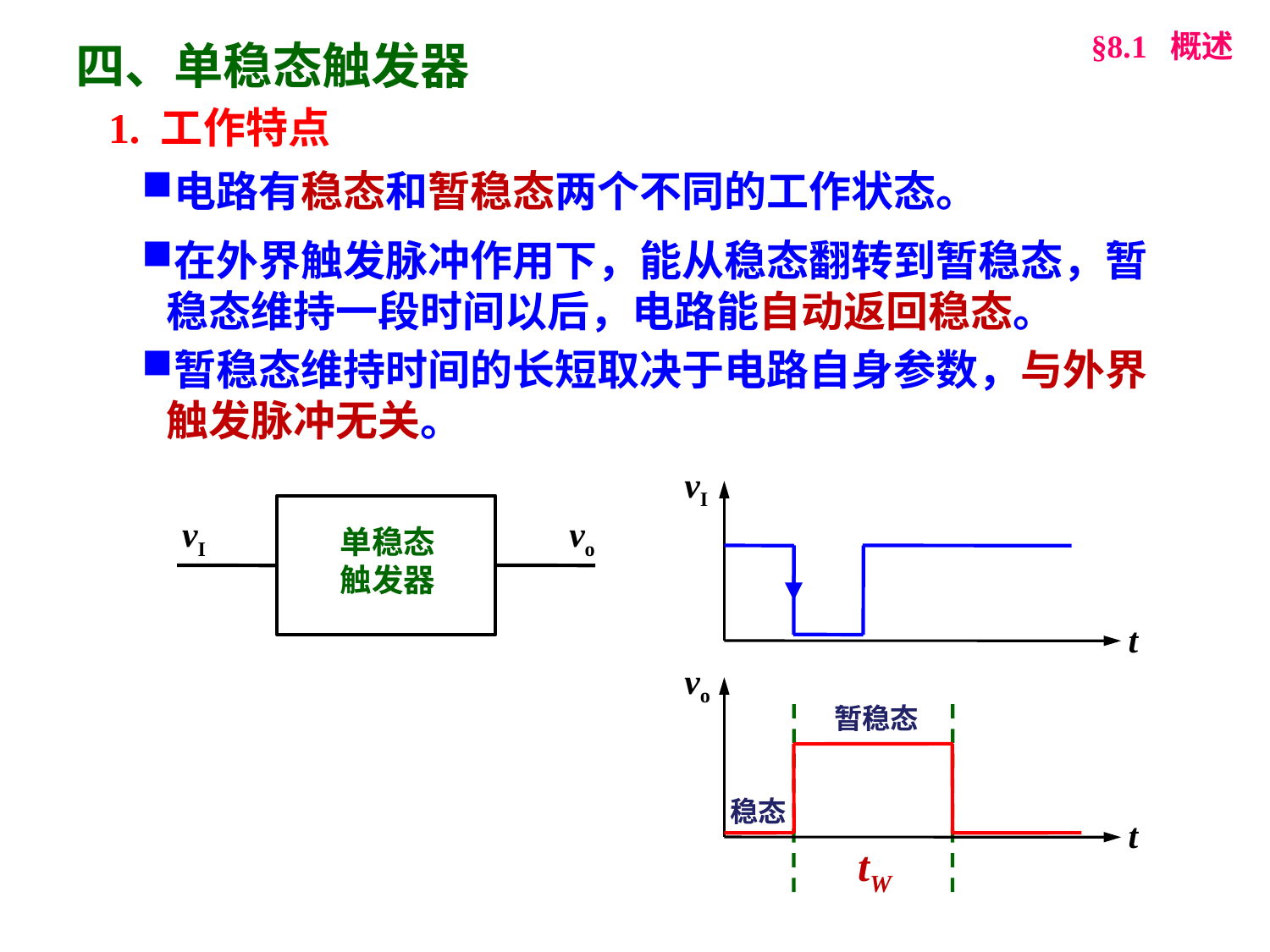

四、单稳态触发器
§8.1  概述
1. 工作特点
电路有稳态和暂稳态两个不同的工作状态。
在外界触发脉冲作用下，能从稳态翻转到暂稳态，暂稳态维持一段时间以后，电路能自动返回稳态。
暂稳态维持时间的长短取决于电路自身参数，与外界触发脉冲无关。
vI
t

vI
vo
单稳态
触发器
vo
t
暂稳态
tW
稳态